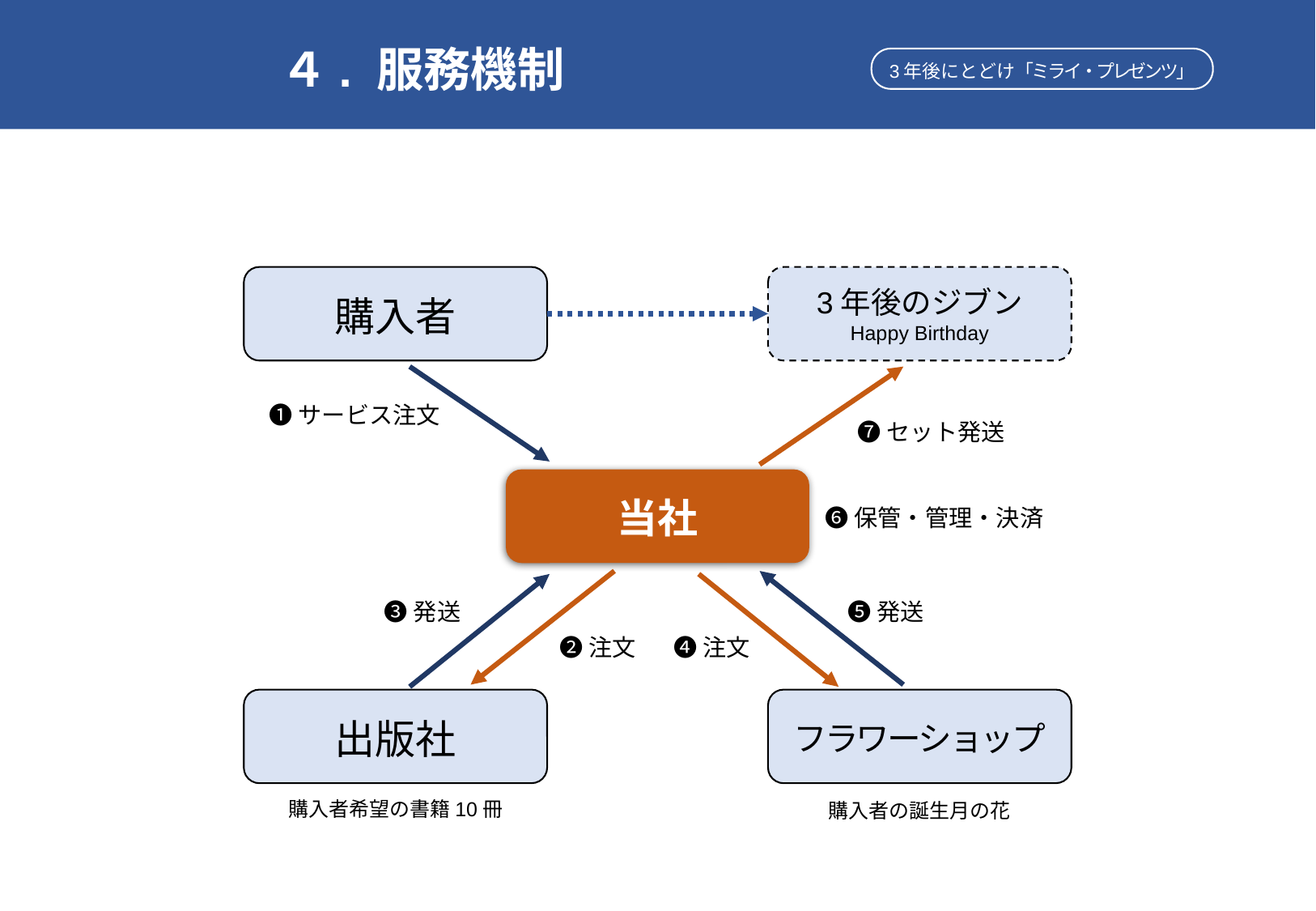

４. 服務機制

3年後にとどけ「ミライ・プレゼンツ」

3年後のジブン
Happy Birthday
購入者
❶サービス注文
❼セット発送

当社
❻保管・管理・決済
❸発送
❺発送
❷注文
❹注文

出版社
フラワーショップ
購入者希望の書籍10冊
購入者の誕生月の花